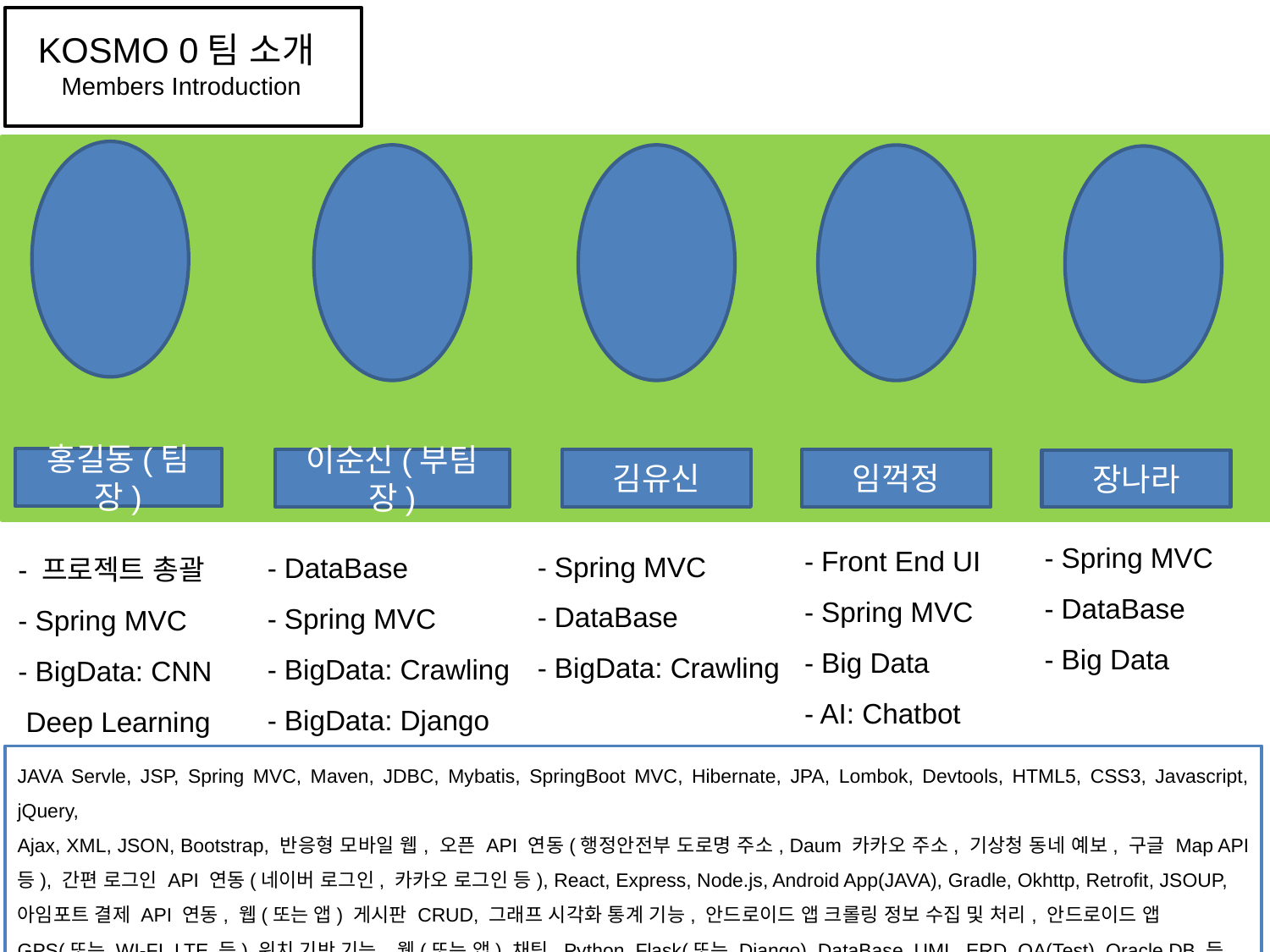

KOSMO 0팀 소개
Members Introduction

홍길동(팀장)
이순신(부팀장)
김유신
임꺽정
장나라
- Spring MVC
- DataBase
- Big Data
- Front End UI
- Spring MVC
- Big Data
- AI: Chatbot
- Spring MVC
- DataBase
- BigData: Crawling
- DataBase
- Spring MVC
- BigData: Crawling
- BigData: Django
- 프로젝트 총괄
- Spring MVC
- BigData: CNN
 Deep Learning
JAVA Servle, JSP, Spring MVC, Maven, JDBC, Mybatis, SpringBoot MVC, Hibernate, JPA, Lombok, Devtools, HTML5, CSS3, Javascript, jQuery,
Ajax, XML, JSON, Bootstrap, 반응형 모바일 웹, 오픈 API 연동(행정안전부 도로명 주소, Daum 카카오 주소, 기상청 동네 예보, 구글 Map API 등), 간편 로그인 API 연동(네이버 로그인, 카카오 로그인 등), React, Express, Node.js, Android App(JAVA), Gradle, Okhttp, Retrofit, JSOUP,
아임포트 결제 API 연동, 웹(또는 앱) 게시판 CRUD, 그래프 시각화 통계 기능, 안드로이드 앱 크롤링 정보 수집 및 처리, 안드로이드 앱
GPS(또는 WI-FI, LTE 등) 위치 기반 기능, 웹(또는 앱) 채팅, Python, Flask(또는 Django), DataBase, UML, ERD, QA(Test), Oracle DB 등